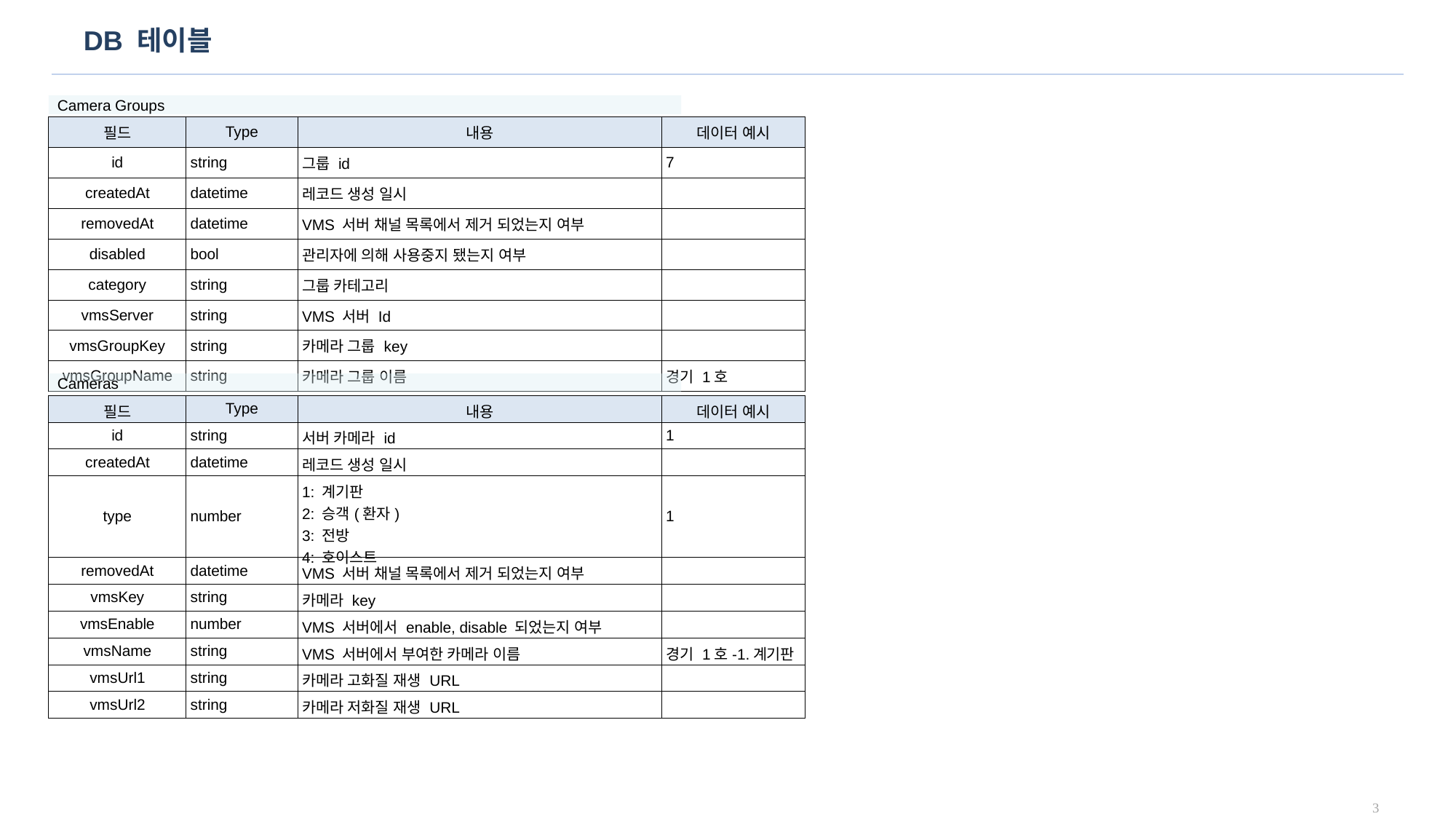

# DB 테이블
Camera Groups
| 필드 | Type | 내용 | 데이터 예시 |
| --- | --- | --- | --- |
| id | string | 그룹 id | 7 |
| createdAt | datetime | 레코드 생성 일시 |  |
| removedAt | datetime | VMS 서버 채널 목록에서 제거 되었는지 여부 |  |
| disabled | bool | 관리자에 의해 사용중지 됐는지 여부 |  |
| category | string | 그룹 카테고리 |  |
| vmsServer | string | VMS 서버 Id |  |
| vmsGroupKey | string | 카메라 그룹 key |  |
| vmsGroupName | string | 카메라 그룹 이름 | 경기 1호 |
Cameras
| 필드 | Type | 내용 | 데이터 예시 |
| --- | --- | --- | --- |
| id | string | 서버 카메라 id | 1 |
| createdAt | datetime | 레코드 생성 일시 |  |
| type | number | 1: 계기판 2: 승객(환자) 3: 전방 4: 호이스트 | 1 |
| removedAt | datetime | VMS 서버 채널 목록에서 제거 되었는지 여부 |  |
| vmsKey | string | 카메라 key |  |
| vmsEnable | number | VMS 서버에서 enable, disable 되었는지 여부 |  |
| vmsName | string | VMS 서버에서 부여한 카메라 이름 | 경기 1호-1.계기판 |
| vmsUrl1 | string | 카메라 고화질 재생 URL |  |
| vmsUrl2 | string | 카메라 저화질 재생 URL |  |

3